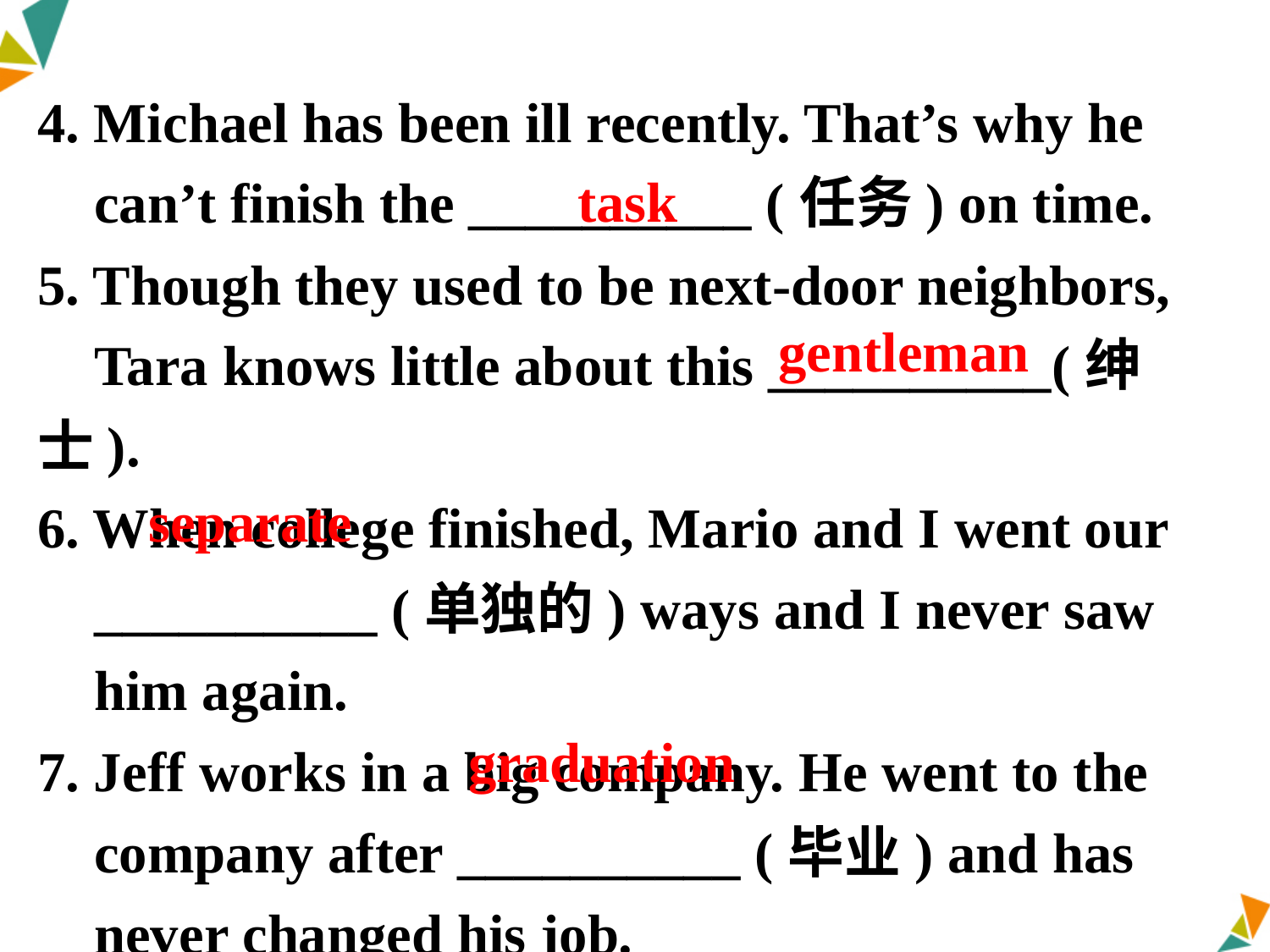

4. Michael has been ill recently. That’s why he
    can’t finish the __________ (任务) on time.
5. Though they used to be next-door neighbors,
    Tara knows little about this __________(绅士).
6. When college finished, Mario and I went our
    __________ (单独的) ways and I never saw
    him again.
7. Jeff works in a big company. He went to the
    company after __________ (毕业) and has
    never changed his job.
task
gentleman
separate
graduation